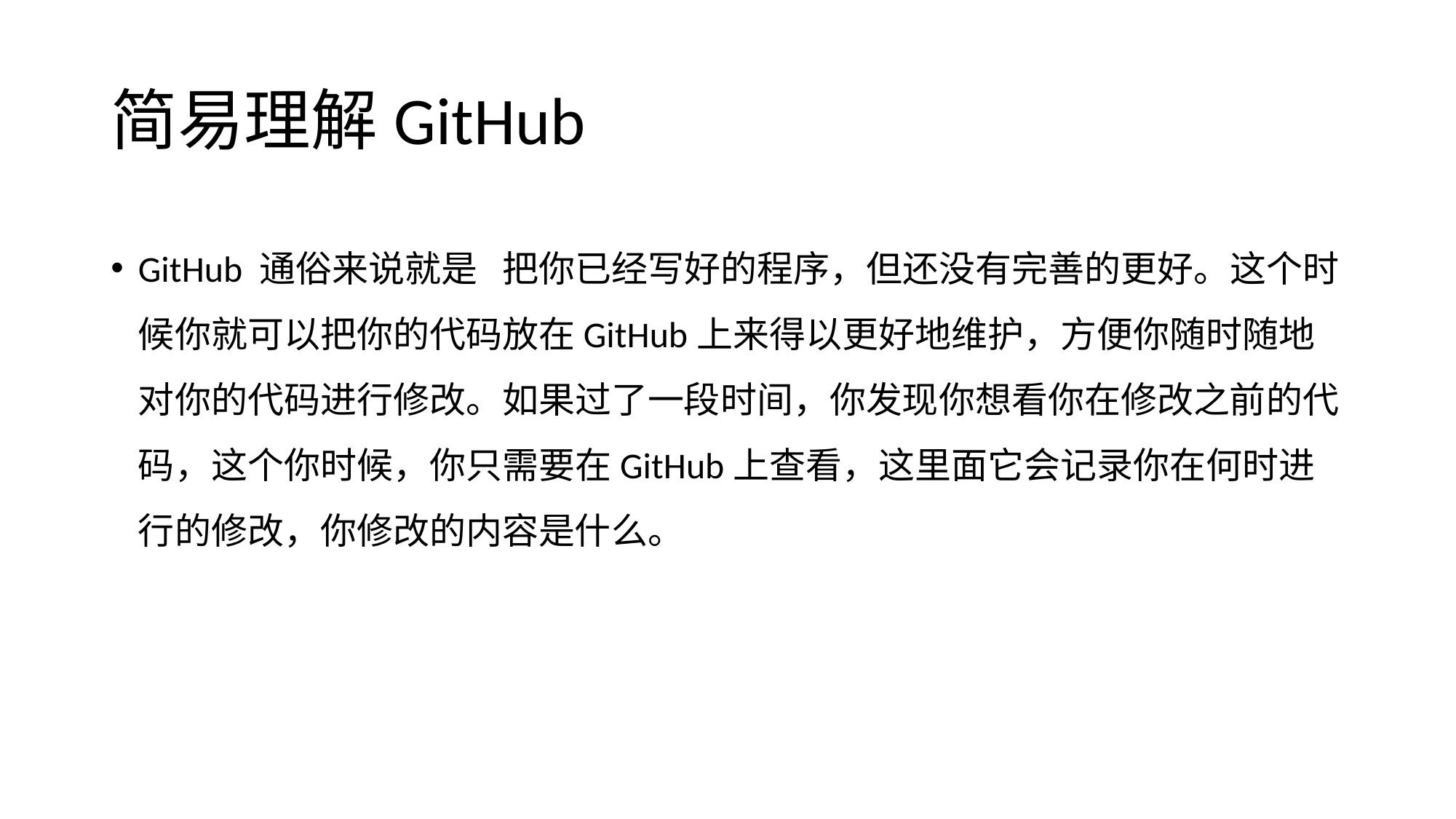

# 简易理解GitHub
GitHub 通俗来说就是   把你已经写好的程序，但还没有完善的更好。这个时候你就可以把你的代码放在GitHub上来得以更好地维护，方便你随时随地对你的代码进行修改。如果过了一段时间，你发现你想看你在修改之前的代码，这个你时候，你只需要在GitHub上查看，这里面它会记录你在何时进行的修改，你修改的内容是什么。